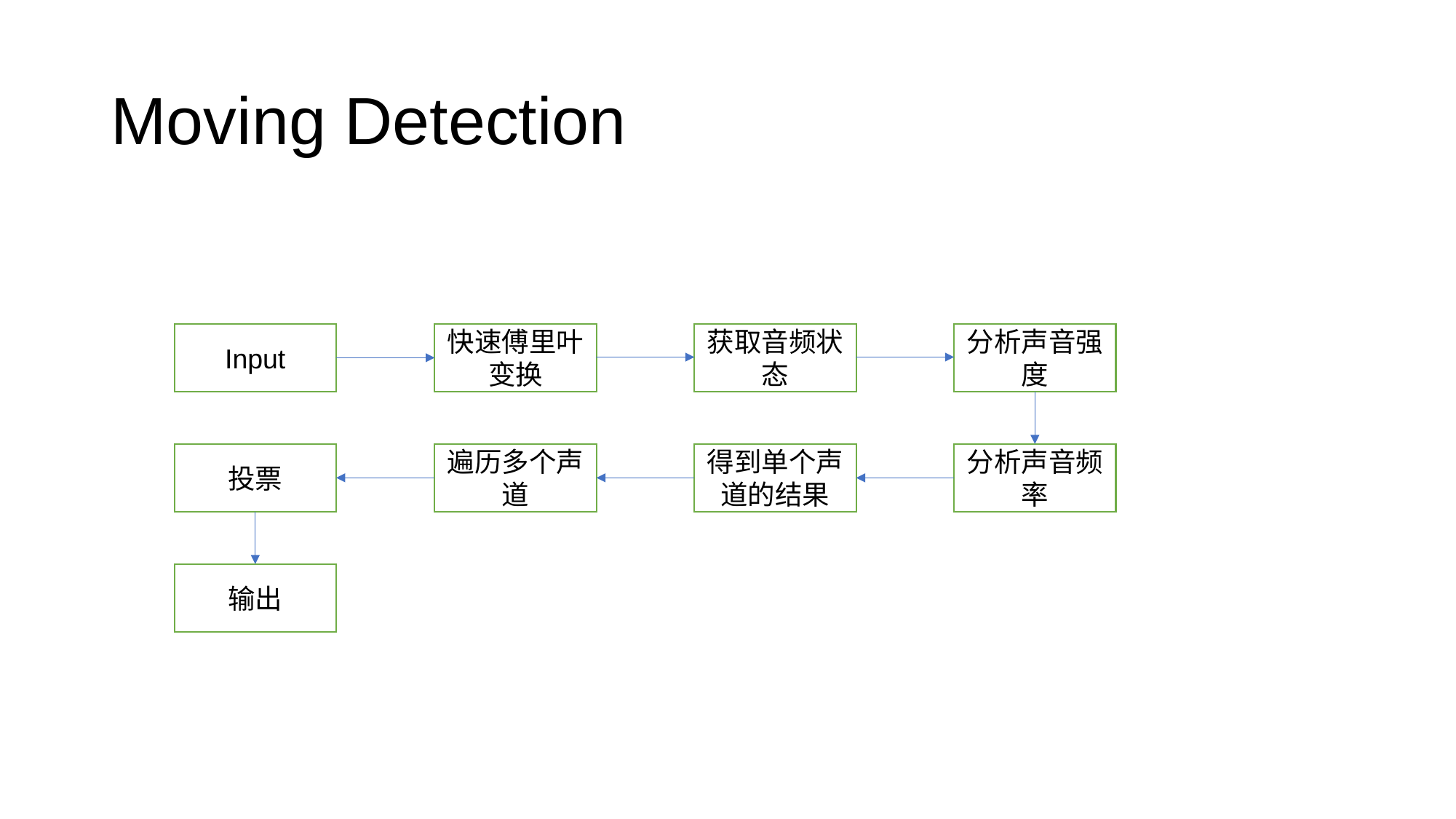

# Moving Detection
获取音频状态
分析声音强度
快速傅里叶变换
Input
投票
遍历多个声道
得到单个声道的结果
分析声音频率
输出